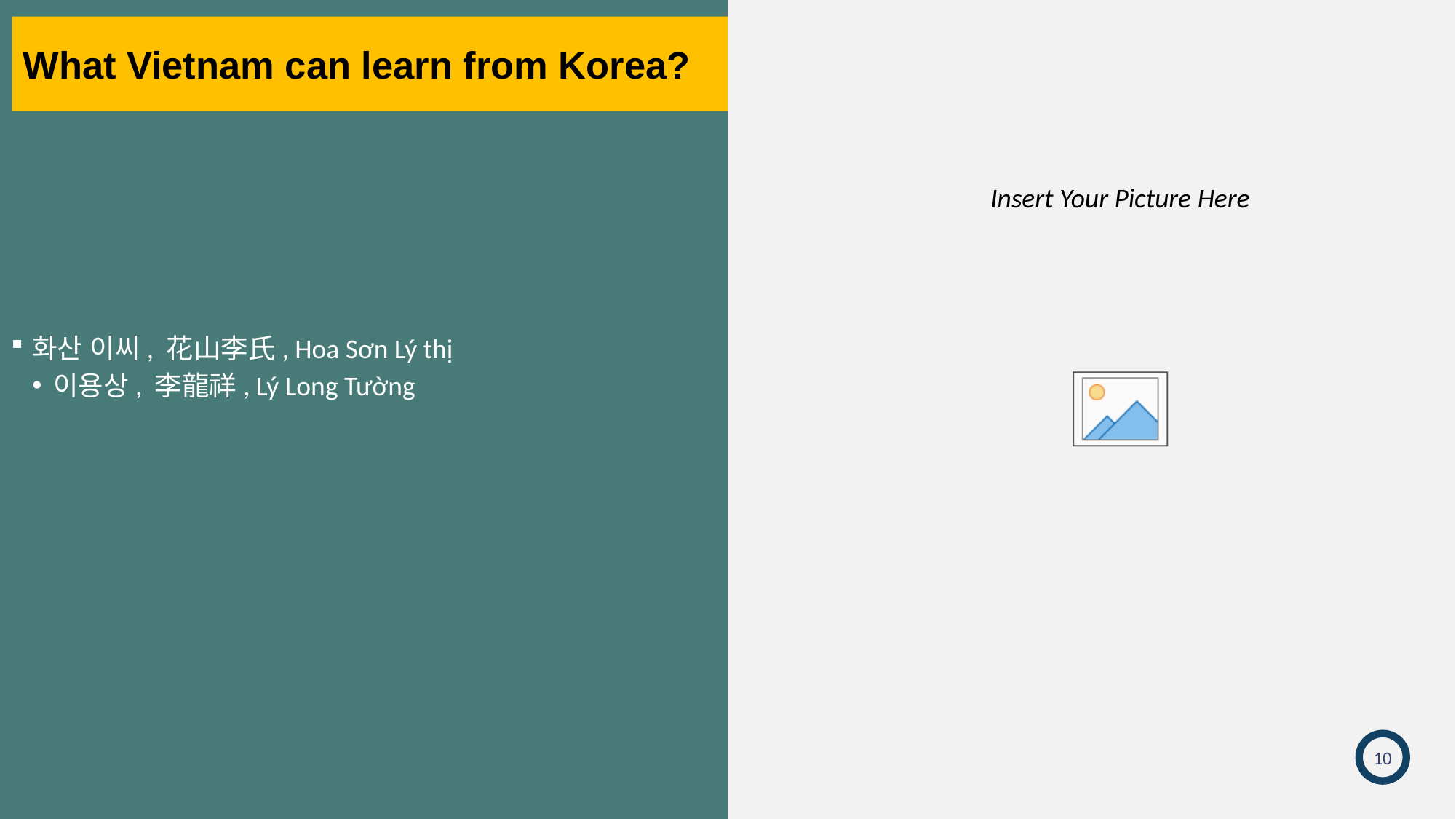

# What Vietnam can learn from Korea?
화산 이씨, 花山李氏, Hoa Sơn Lý thị
이용상, 李龍祥, Lý Long Tường
10